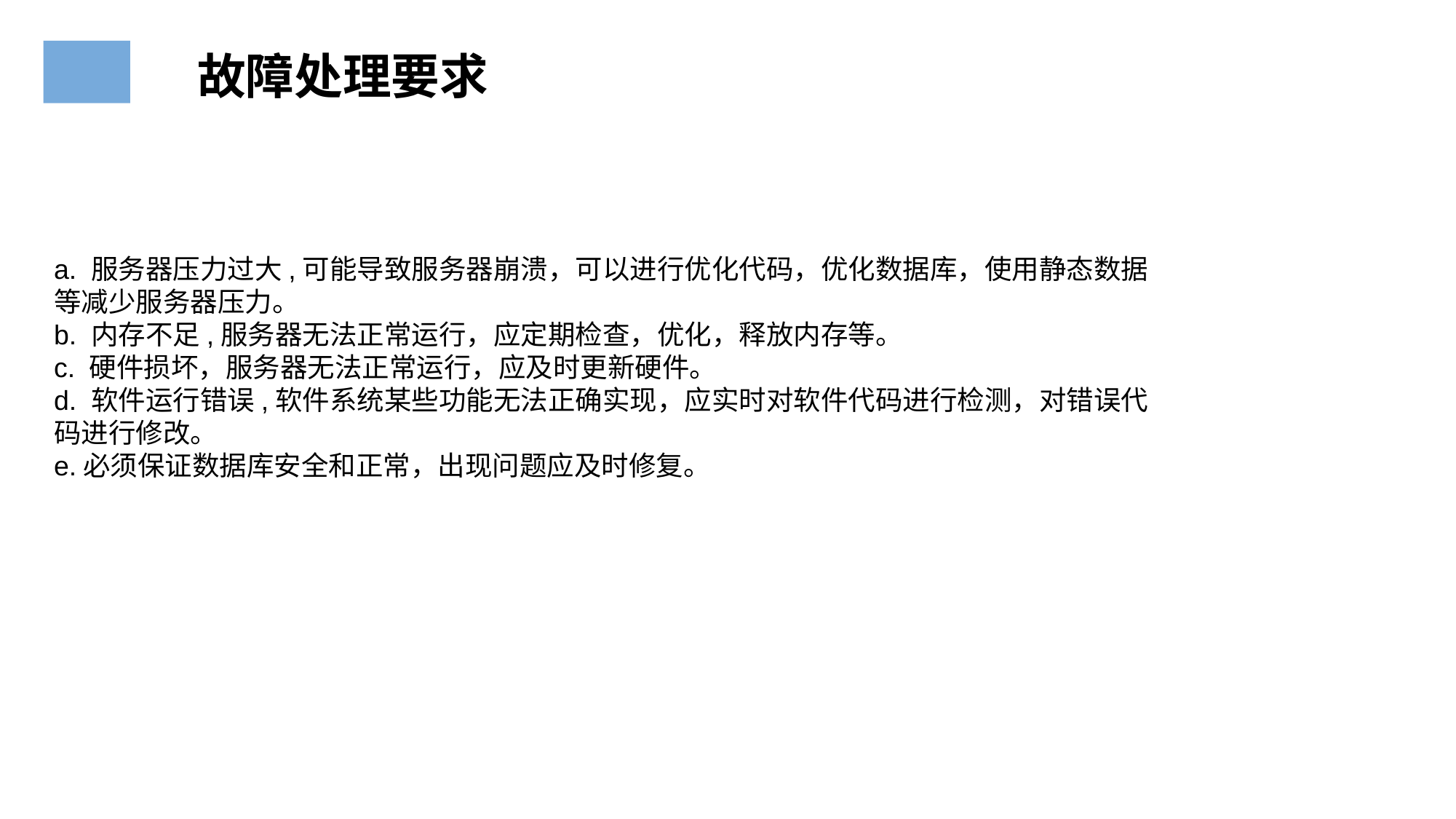

故障处理要求
#
a. 服务器压力过大,可能导致服务器崩溃，可以进行优化代码，优化数据库，使用静态数据等减少服务器压力。
b. 内存不足,服务器无法正常运行，应定期检查，优化，释放内存等。
c. 硬件损坏，服务器无法正常运行，应及时更新硬件。
d. 软件运行错误,软件系统某些功能无法正确实现，应实时对软件代码进行检测，对错误代码进行修改。
e.必须保证数据库安全和正常，出现问题应及时修复。